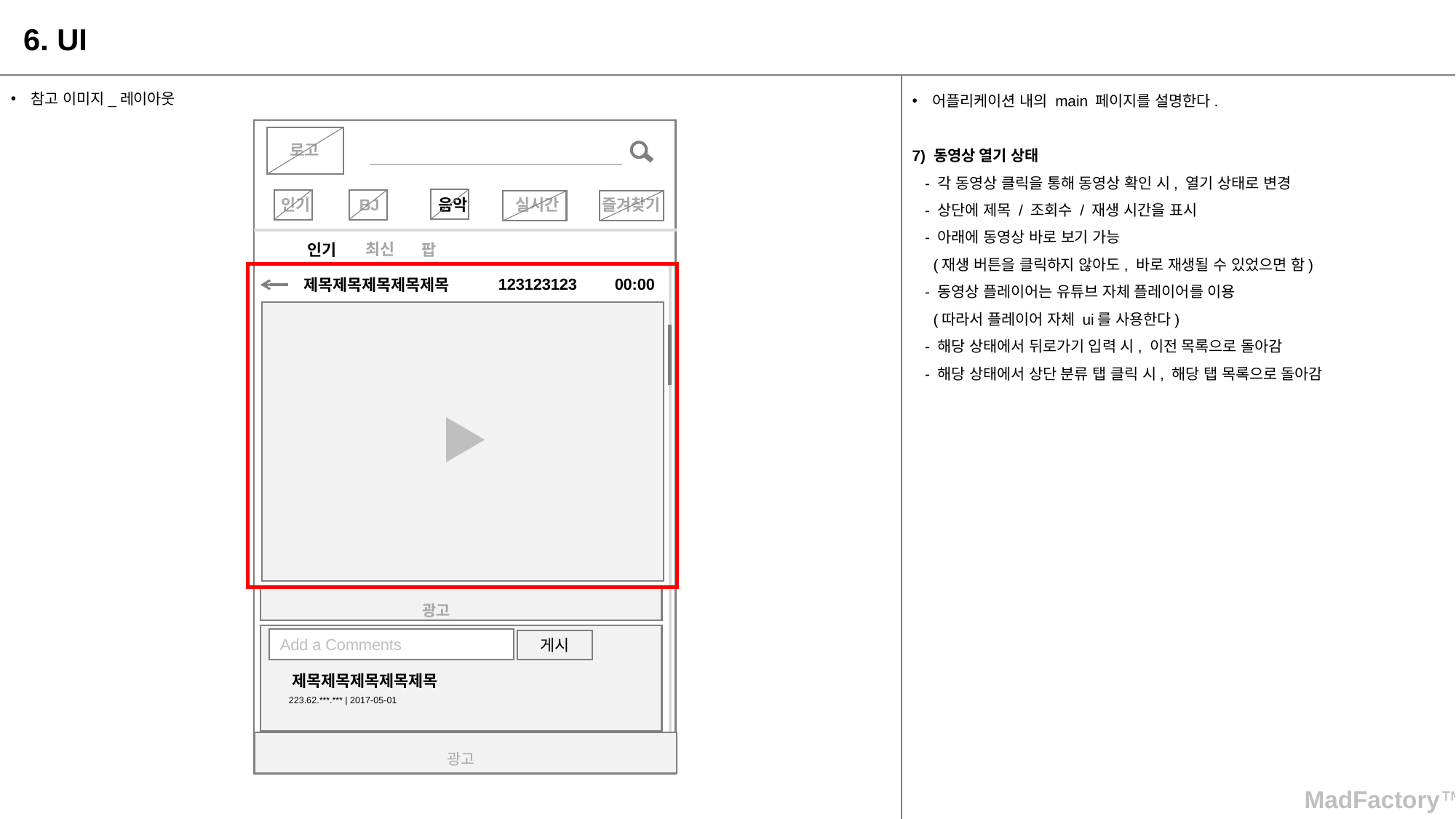

6. UI
참고 이미지_레이아웃
어플리케이션 내의 main 페이지를 설명한다.

7) 동영상 열기 상태
   - 각 동영상 클릭을 통해 동영상 확인 시, 열기 상태로 변경
   - 상단에 제목 / 조회수 / 재생 시간을 표시
   - 아래에 동영상 바로 보기 가능
     (재생 버튼을 클릭하지 않아도, 바로 재생될 수 있었으면 함)
   - 동영상 플레이어는 유튜브 자체 플레이어를 이용
     (따라서 플레이어 자체 ui를 사용한다)
   - 해당 상태에서 뒤로가기 입력 시, 이전 목록으로 돌아감
   - 해당 상태에서 상단 분류 탭 클릭 시, 해당 탭 목록으로 돌아감

로고

인기

음악

BJ
실시간
즐겨찾기

최신
인기
팝

123123123
00:00
제목제목제목제목제목

광고

Add a Comments
게시
제목제목제목제목제목
223.62.***.*** | 2017-05-01

광고
MadFactory™